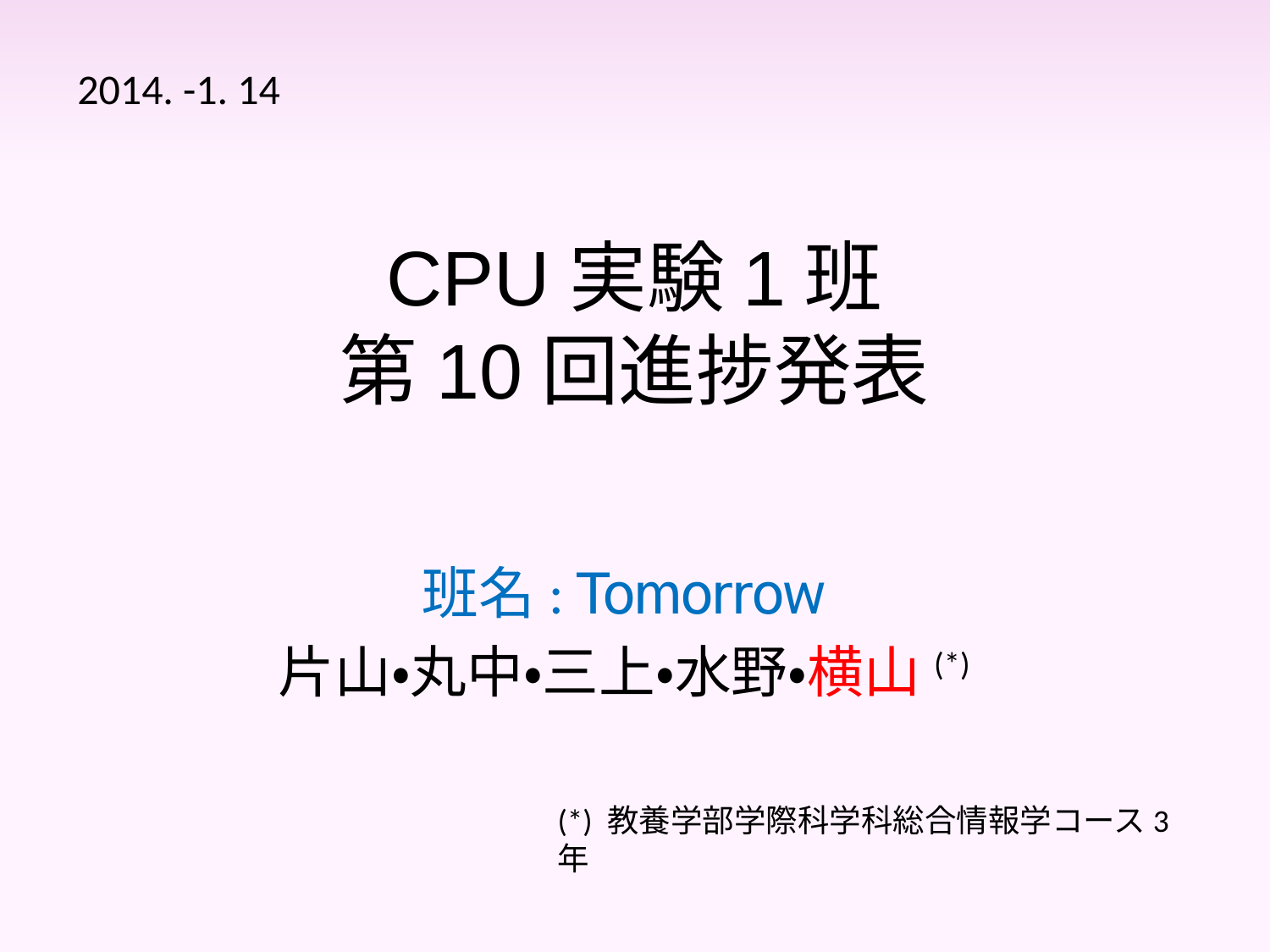

2014. -1. 14
# CPU実験1班 第10回進捗発表

班名: Tomorrow
片山・丸中・三上・水野・横山(*)
(*) 教養学部学際科学科総合情報学コース3年